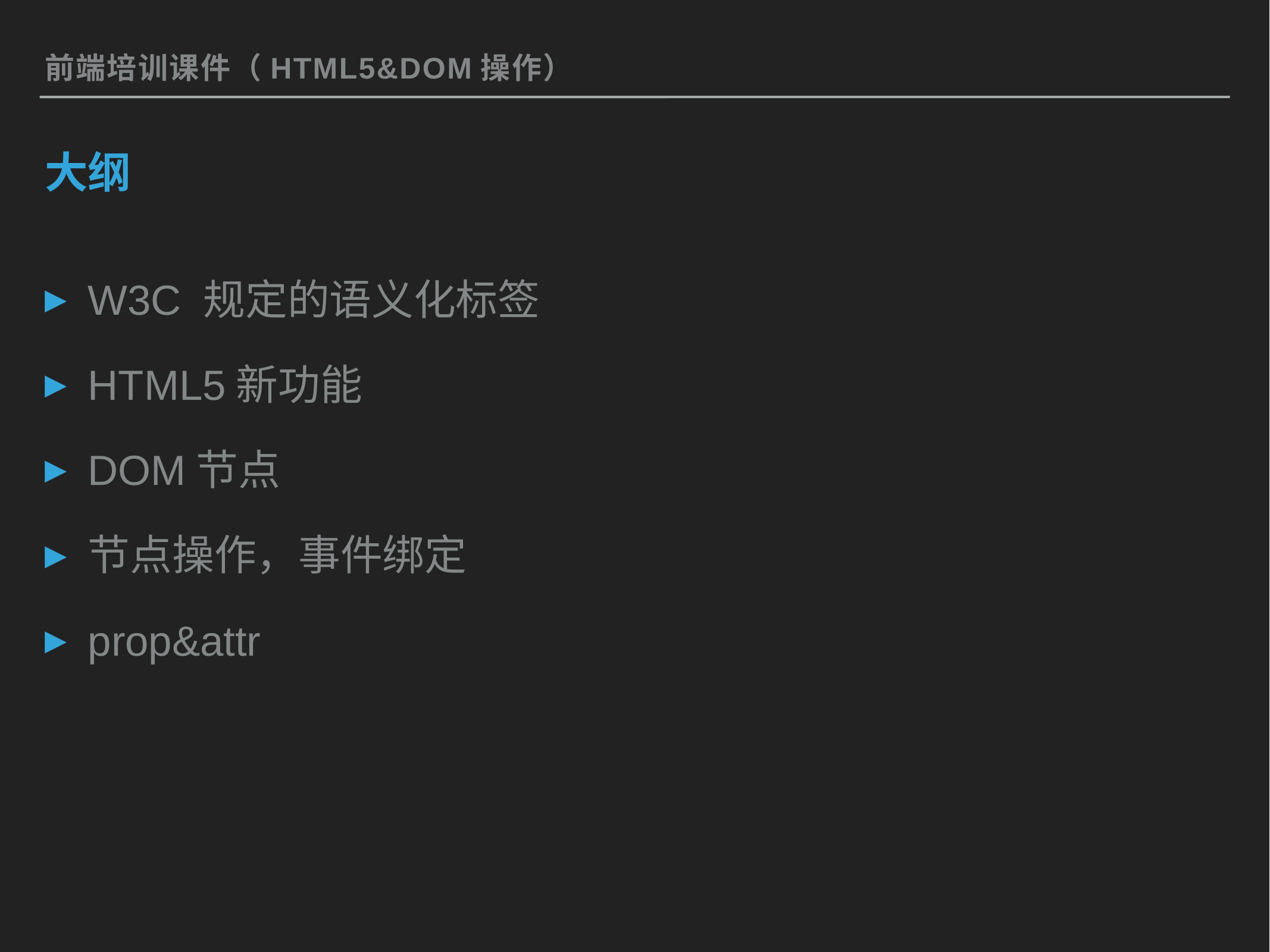

前端培训课件（HTML5&DOM操作）
# 大纲
W3C 规定的语义化标签
HTML5新功能
DOM节点
节点操作，事件绑定
prop&attr